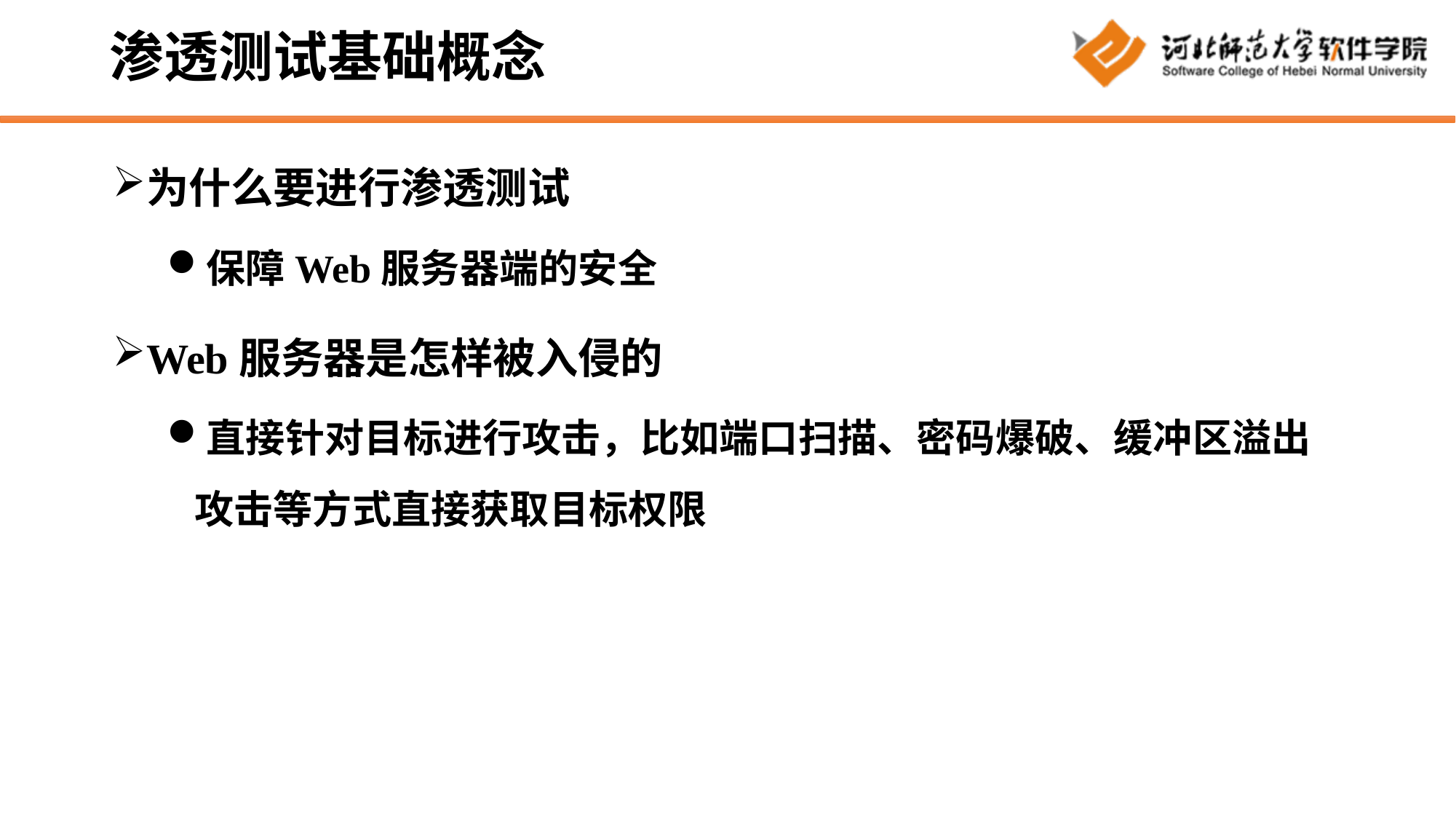

# 渗透测试基础概念
为什么要进行渗透测试
保障Web服务器端的安全
Web服务器是怎样被入侵的
直接针对目标进行攻击，比如端口扫描、密码爆破、缓冲区溢出攻击等方式直接获取目标权限